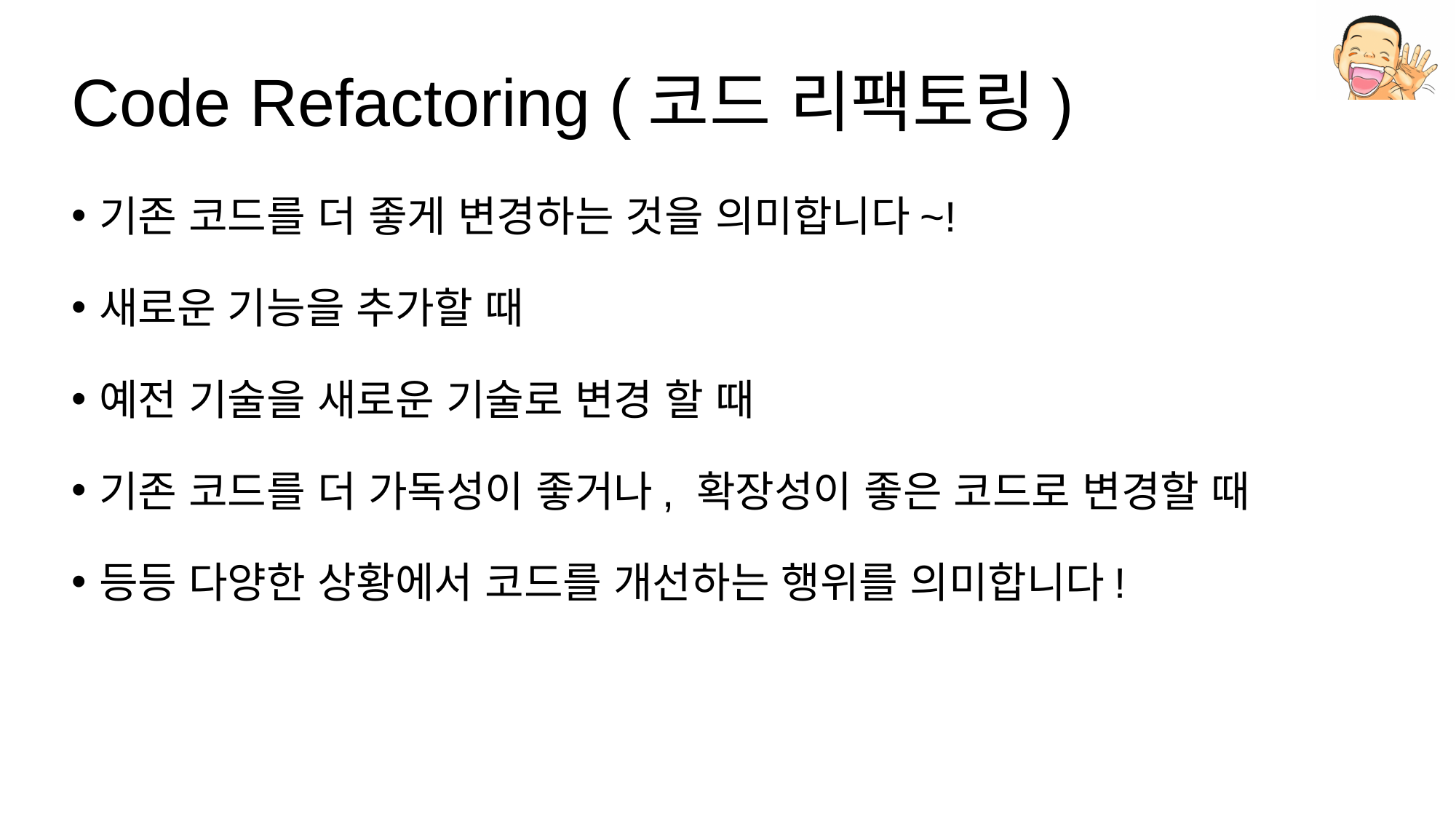

# Code Refactoring (코드 리팩토링)
기존 코드를 더 좋게 변경하는 것을 의미합니다~!
새로운 기능을 추가할 때
예전 기술을 새로운 기술로 변경 할 때
기존 코드를 더 가독성이 좋거나, 확장성이 좋은 코드로 변경할 때
등등 다양한 상황에서 코드를 개선하는 행위를 의미합니다!